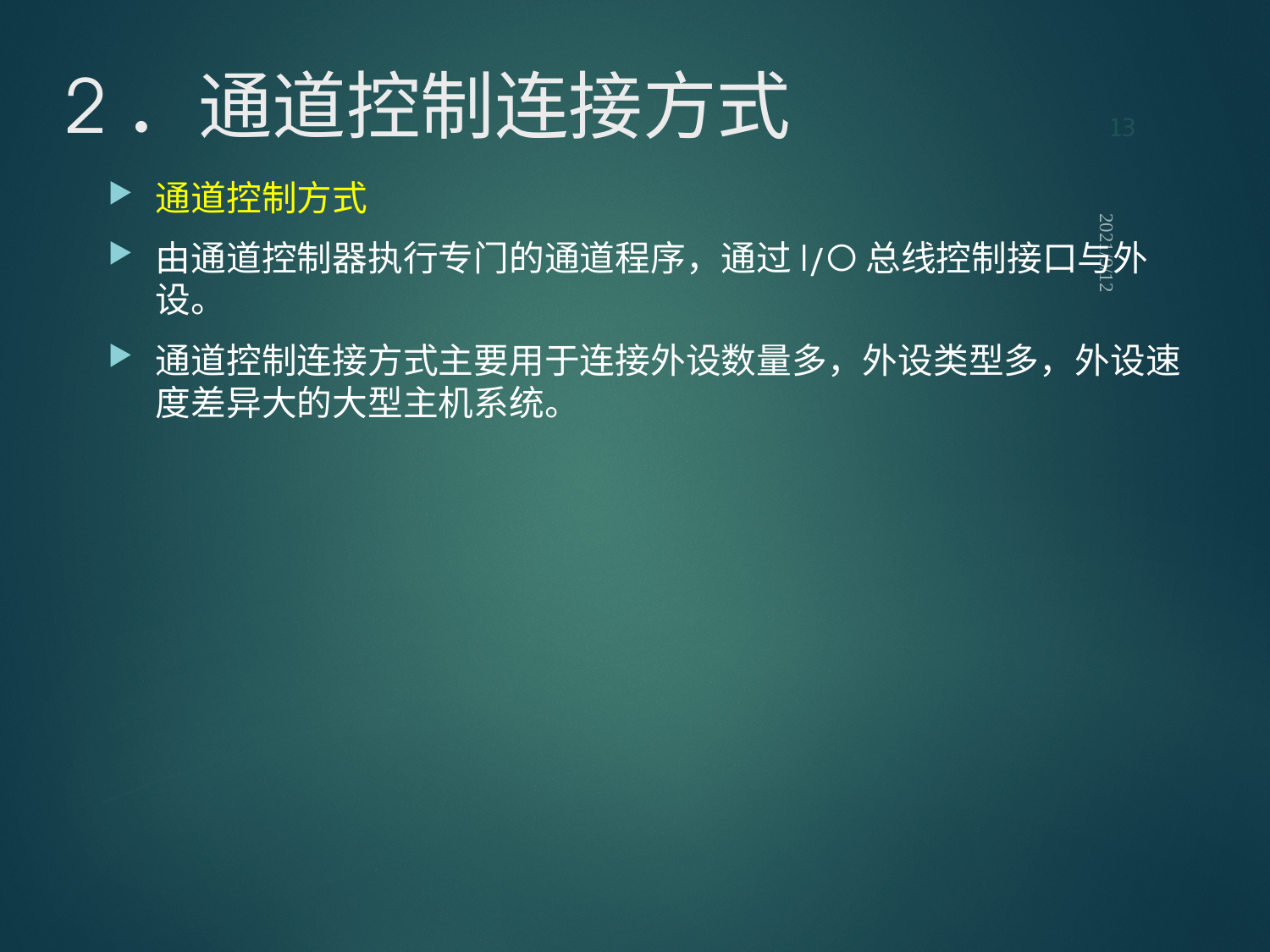

13
# 2．通道控制连接方式
通道控制方式
由通道控制器执行专门的通道程序，通过I/O总线控制接口与外设。
通道控制连接方式主要用于连接外设数量多，外设类型多，外设速度差异大的大型主机系统。
2021/9/12